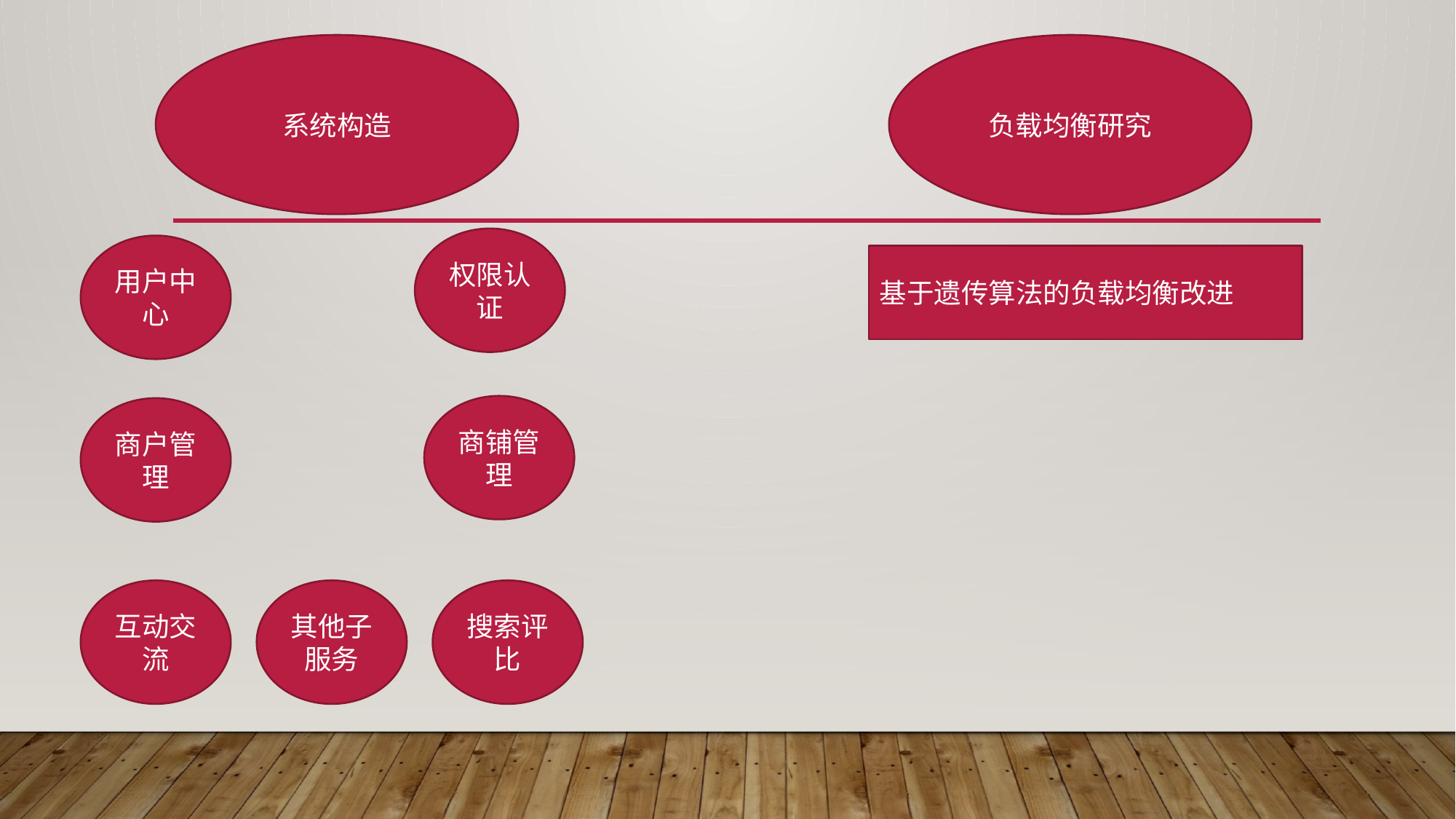

系统构造

负载均衡研究

权限认证
用户中心
基于遗传算法的负载均衡改进
商铺管理
商户管理
互动交流
其他子服务
搜索评比